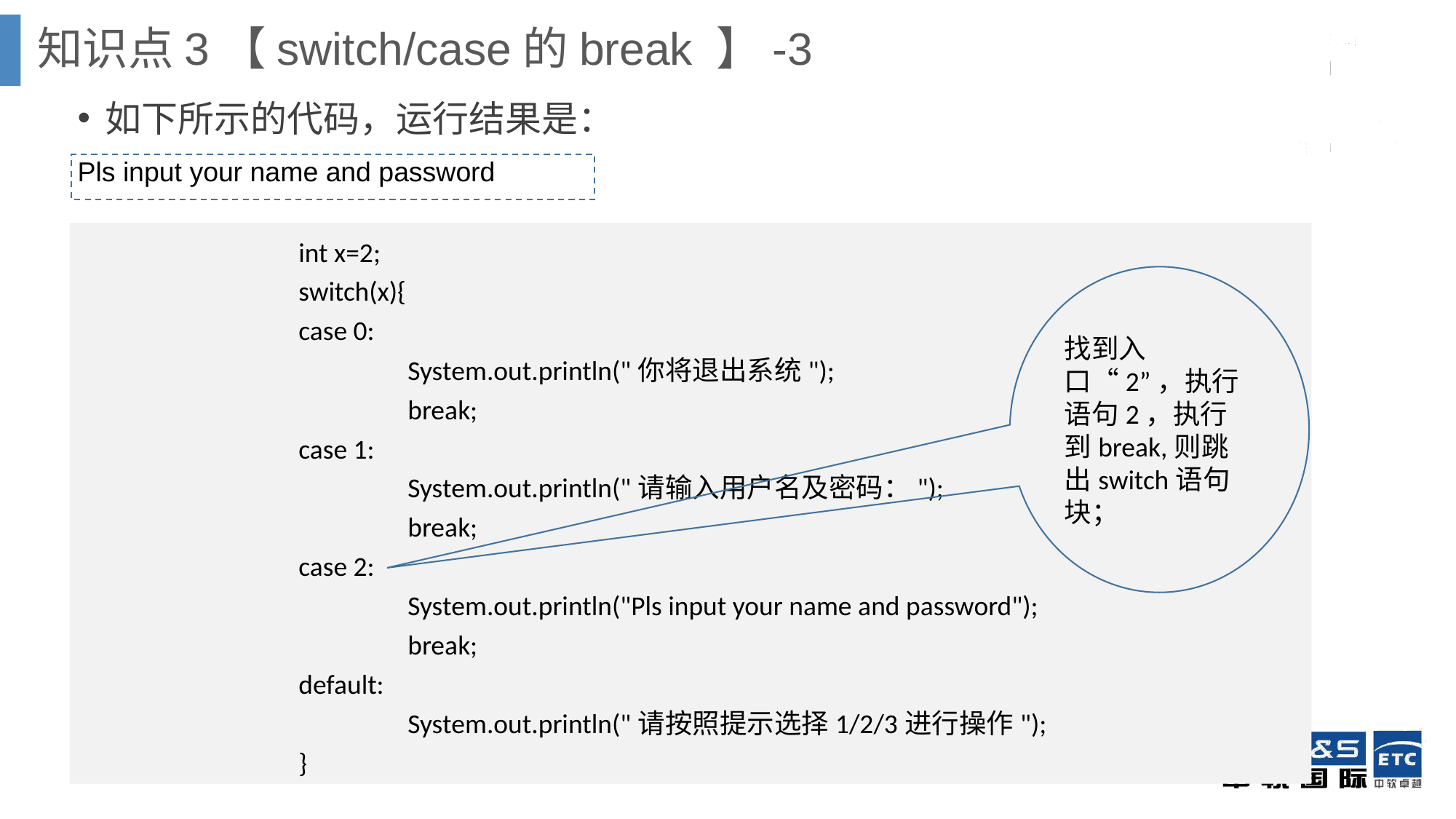

知识点3【switch/case的break 】-3
如下所示的代码，运行结果是：
Pls input your name and password

		int x=2;
		switch(x){
		case 0:
			System.out.println("你将退出系统");
			break;
		case 1:
			System.out.println("请输入用户名及密码：");
			break;
		case 2:
			System.out.println("Pls input your name and password");
			break;
		default:
			System.out.println("请按照提示选择1/2/3进行操作");
		}
找到入口“2”，执行语句2，执行到break,则跳出switch语句块；